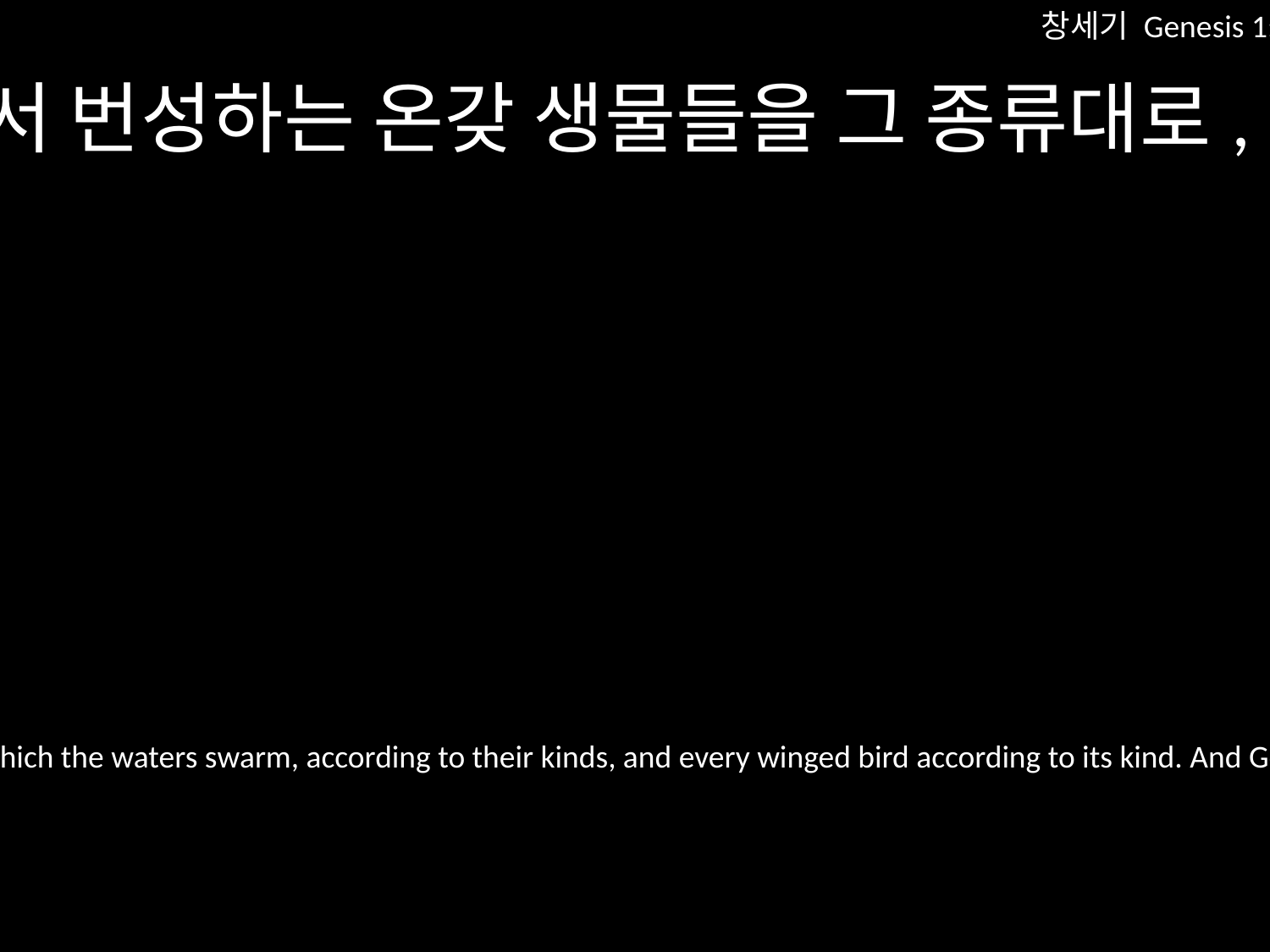

창세기 Genesis 1:21
하나님께서 큰 바다 생물들과 물에서 번성하는 온갖 생물들을 그 종류대로, 온갖 날개 달린 새들을 그 종류대로 창조하셨습니다. 하나님께서 보시기에 좋았습니다.
So God created the great sea creatures and every living creature that moves, with which the waters swarm, according to their kinds, and every winged bird according to its kind. And God saw that it was good.